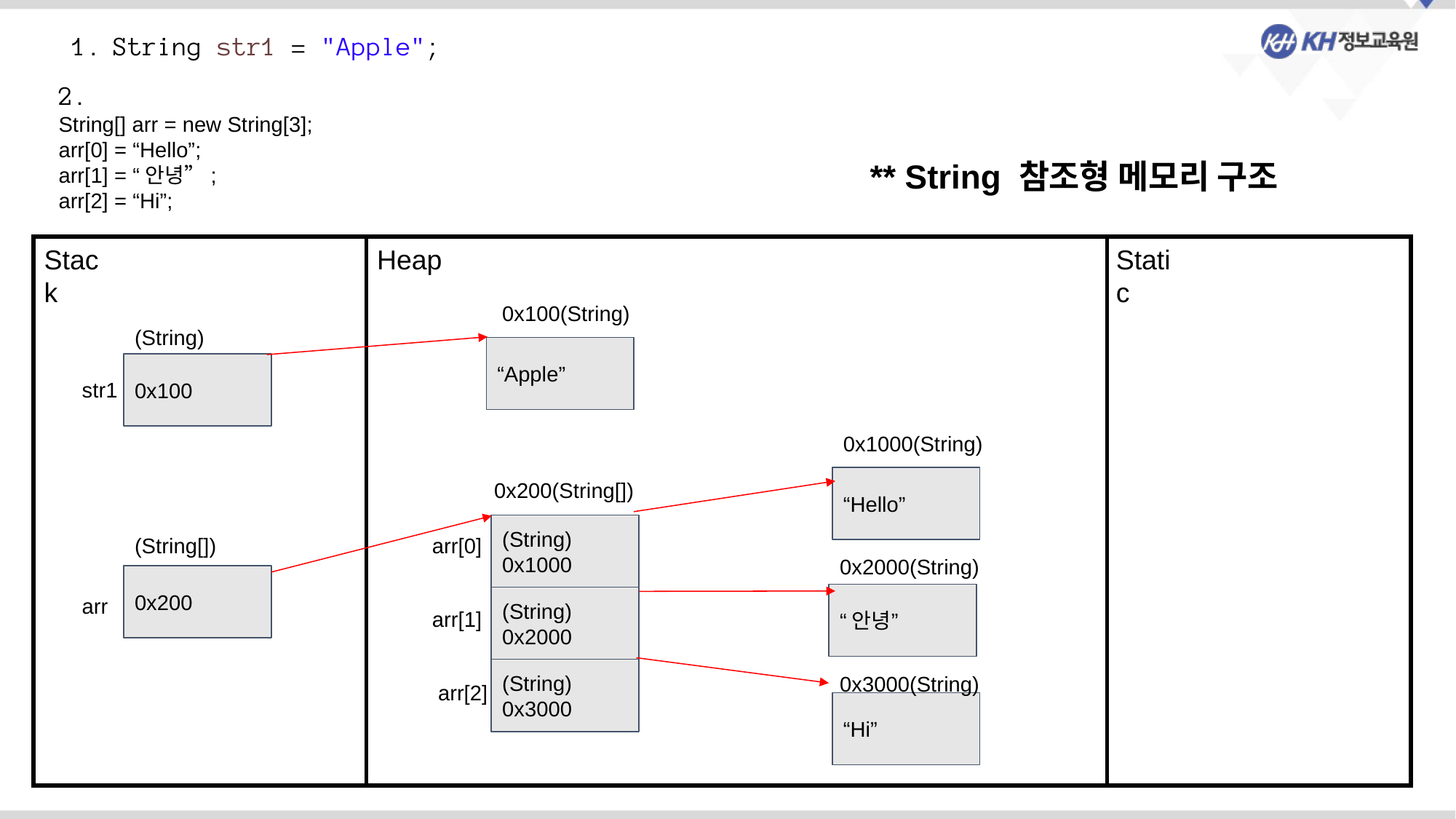

String str1 = "Apple";
2.
String[] arr = new String[3];
arr[0] = “Hello”;
arr[1] = “안녕”;
arr[2] = “Hi”;
** String 참조형 메모리 구조

Stack
Heap
Static
0x100(String)
(String)
“Apple”
0x100
str1
0x1000(String)
0x200(String[])
“Hello”
(String) 0x1000
(String[])
arr[0]
0x2000(String)
0x200
arr
“안녕”
(String) 0x2000
arr[1]
0x3000(String)
(String) 0x3000
arr[2]
“Hi”